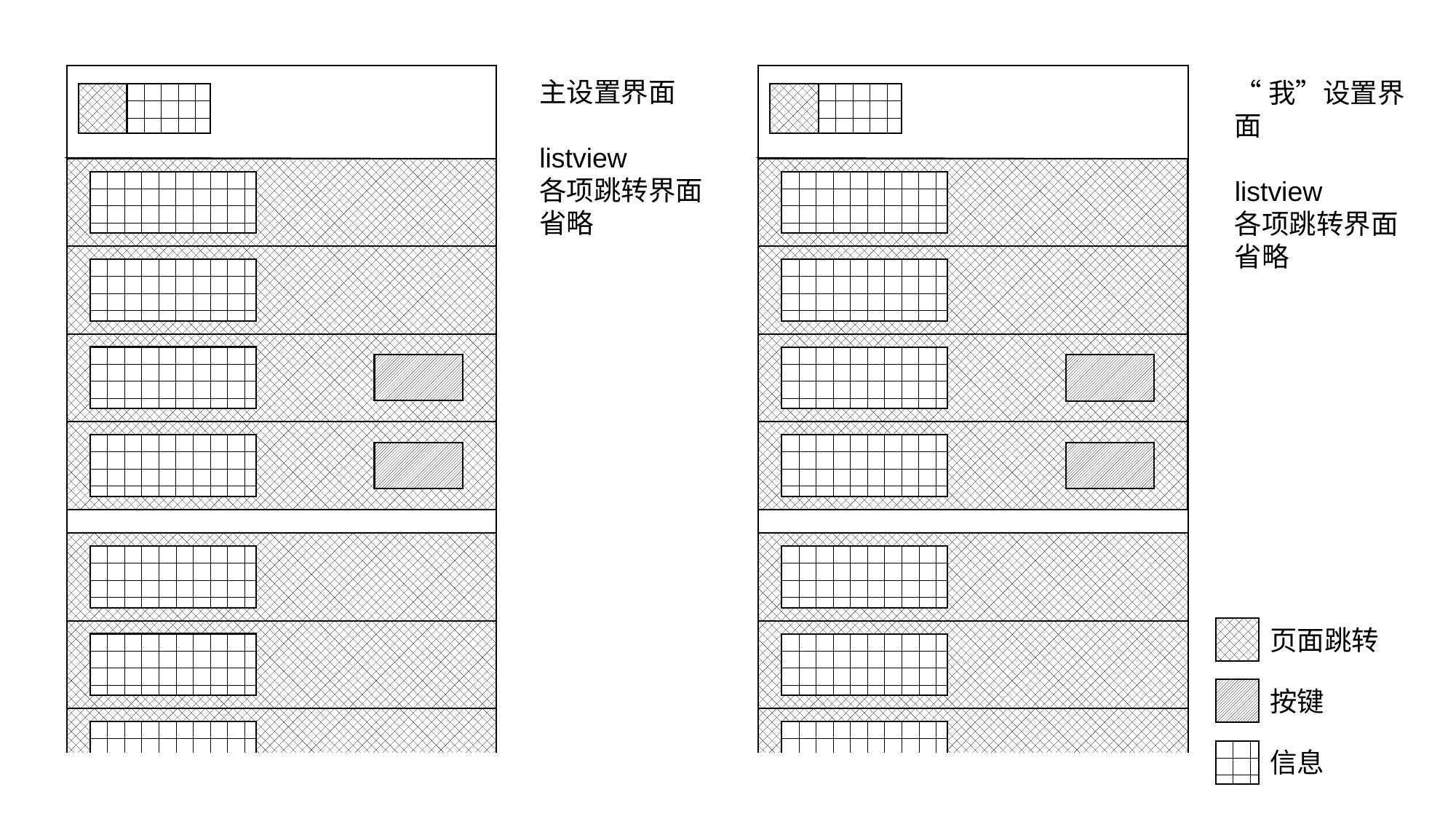

主设置界面

listview
各项跳转界面
省略
“我”设置界面

listview
各项跳转界面
省略

页面跳转

按键
信息